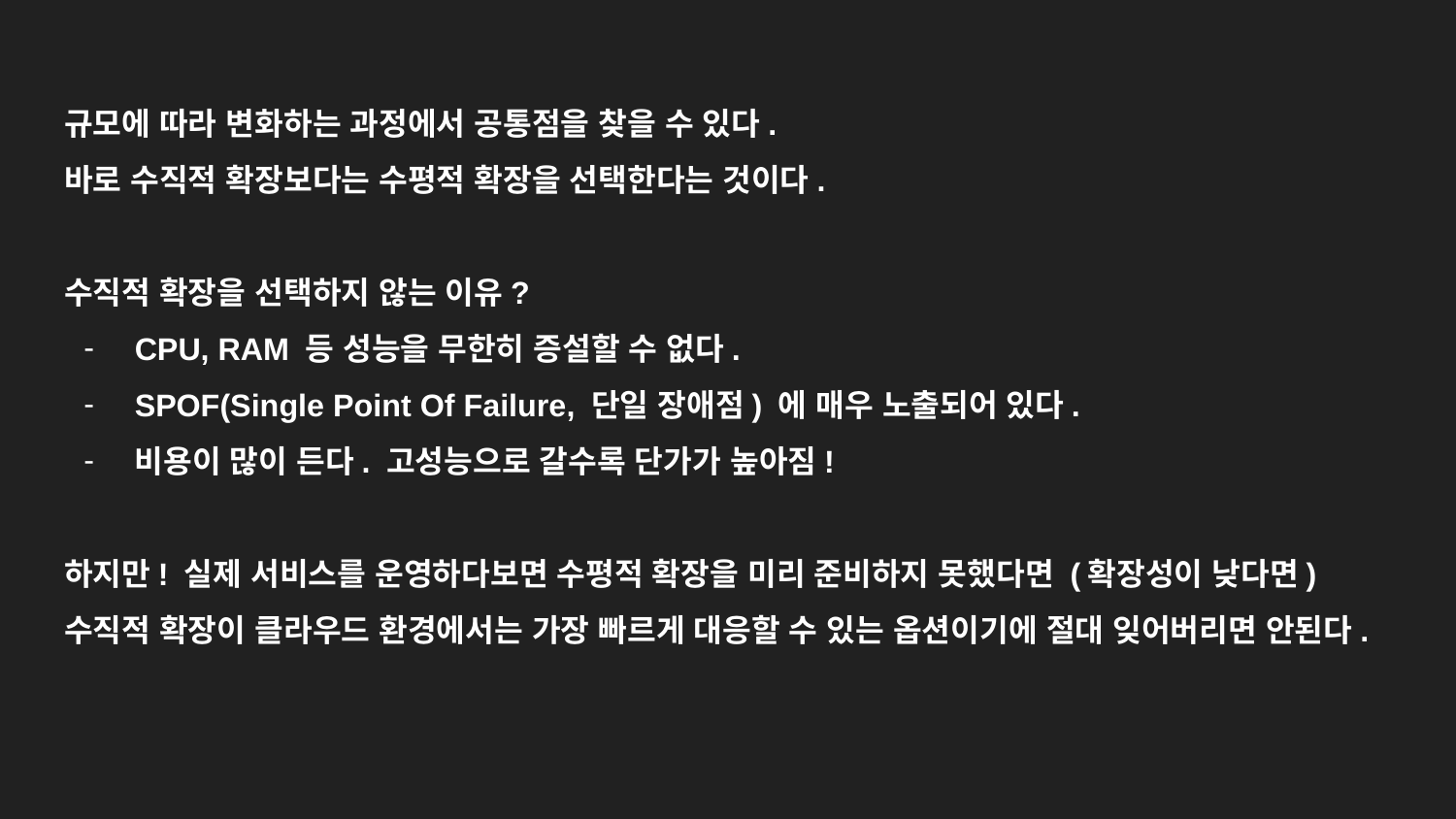

# 규모에 따라 변화하는 과정에서 공통점을 찾을 수 있다.
바로 수직적 확장보다는 수평적 확장을 선택한다는 것이다.

수직적 확장을 선택하지 않는 이유?
CPU, RAM 등 성능을 무한히 증설할 수 없다.
SPOF(Single Point Of Failure, 단일 장애점) 에 매우 노출되어 있다.
비용이 많이 든다. 고성능으로 갈수록 단가가 높아짐!

하지만! 실제 서비스를 운영하다보면 수평적 확장을 미리 준비하지 못했다면 (확장성이 낮다면) 수직적 확장이 클라우드 환경에서는 가장 빠르게 대응할 수 있는 옵션이기에 절대 잊어버리면 안된다.